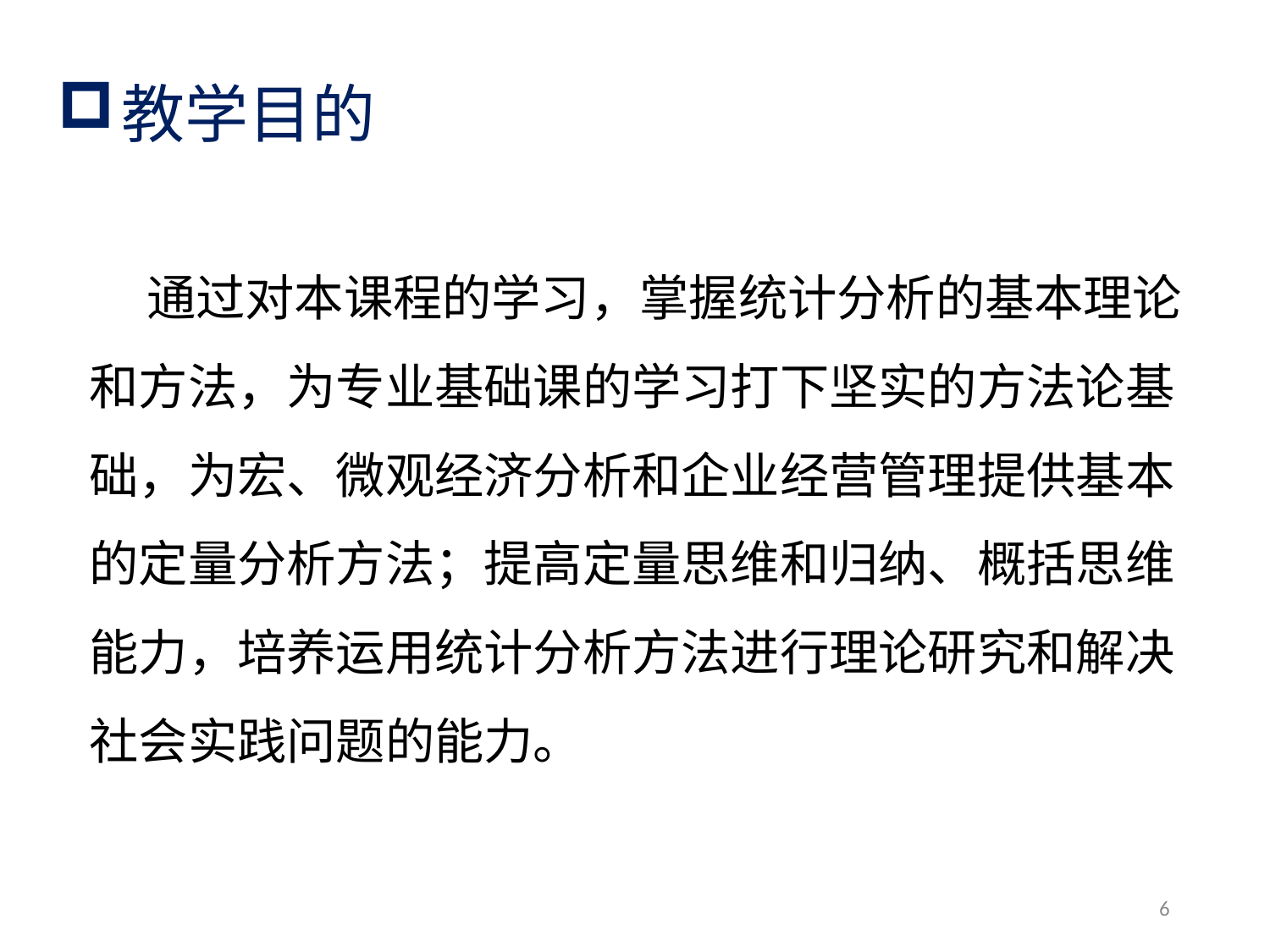

教学目的

       通过对本课程的学习，掌握统计分析的基本理论和方法，为专业基础课的学习打下坚实的方法论基础，为宏、微观经济分析和企业经营管理提供基本的定量分析方法；提高定量思维和归纳、概括思维能力，培养运用统计分析方法进行理论研究和解决社会实践问题的能力。

6